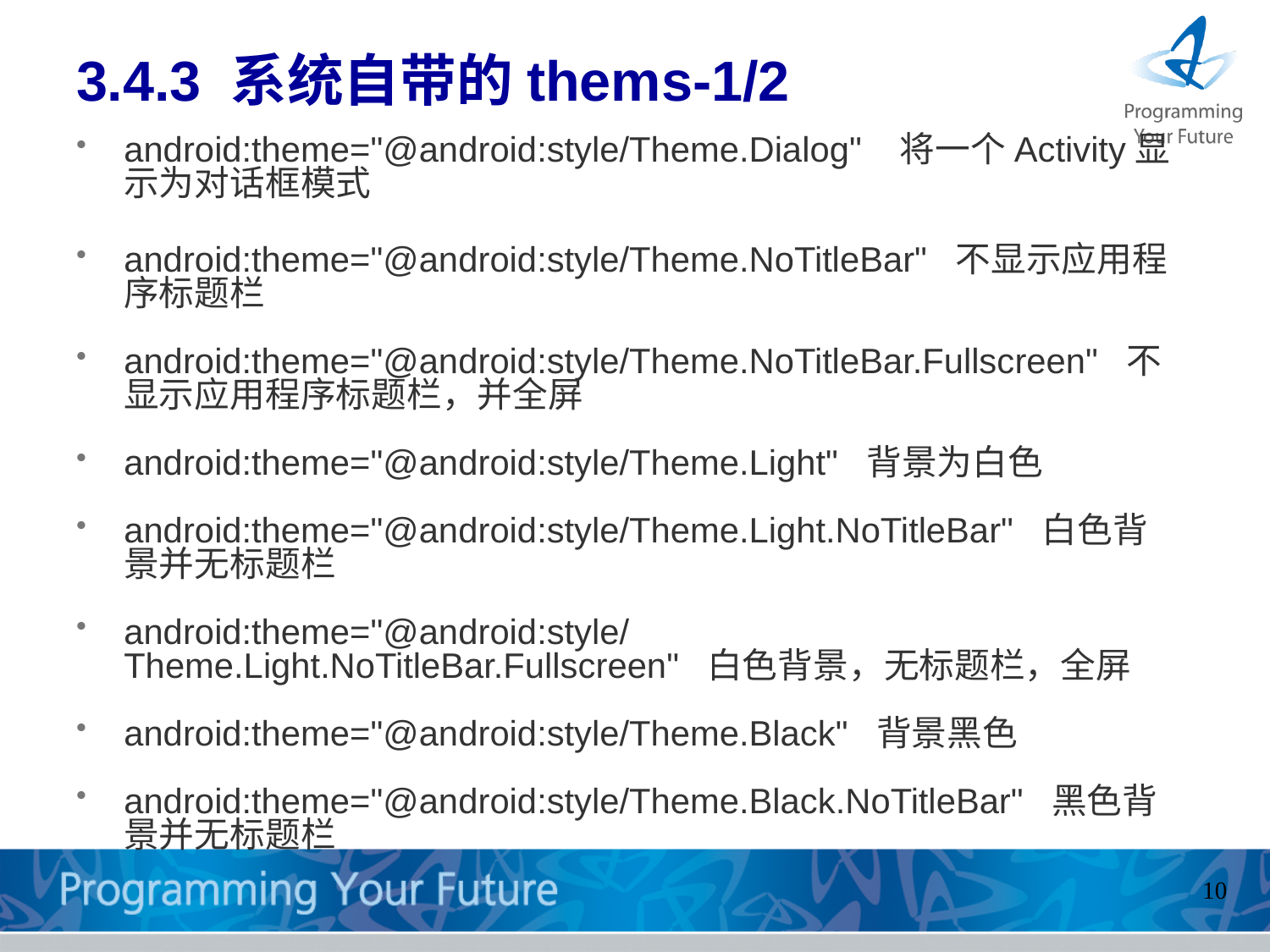

# 3.4.3 系统自带的thems-1/2
android:theme="@android:style/Theme.Dialog"   将一个Activity显示为对话框模式
android:theme="@android:style/Theme.NoTitleBar"  不显示应用程序标题栏
android:theme="@android:style/Theme.NoTitleBar.Fullscreen"  不显示应用程序标题栏，并全屏
android:theme="@android:style/Theme.Light"  背景为白色
android:theme="@android:style/Theme.Light.NoTitleBar"  白色背景并无标题栏
android:theme="@android:style/Theme.Light.NoTitleBar.Fullscreen"  白色背景，无标题栏，全屏
android:theme="@android:style/Theme.Black"  背景黑色

android:theme="@android:style/Theme.Black.NoTitleBar"  黑色背景并无标题栏